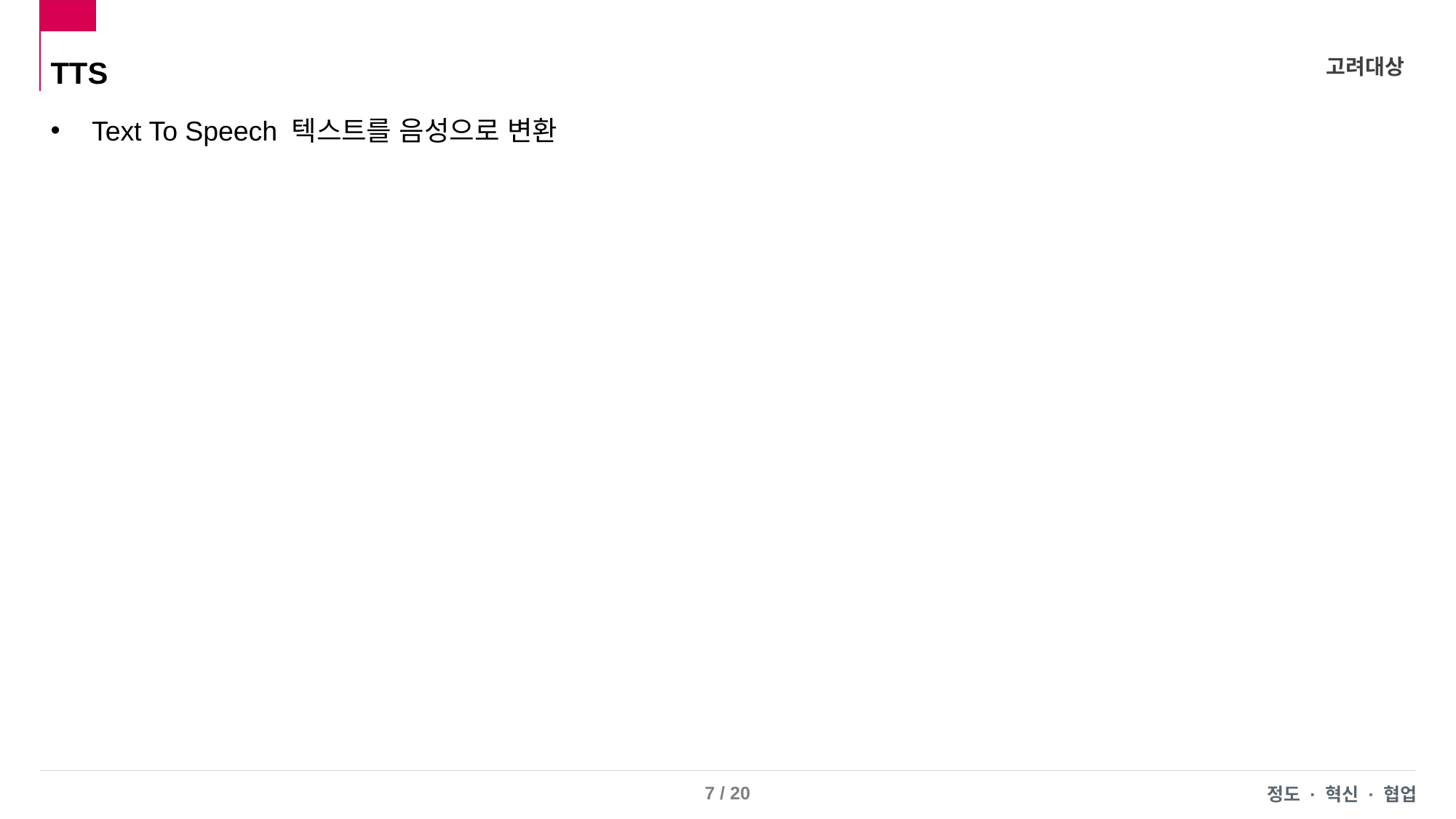

TTS
고려대상
Text To Speech 텍스트를 음성으로 변환